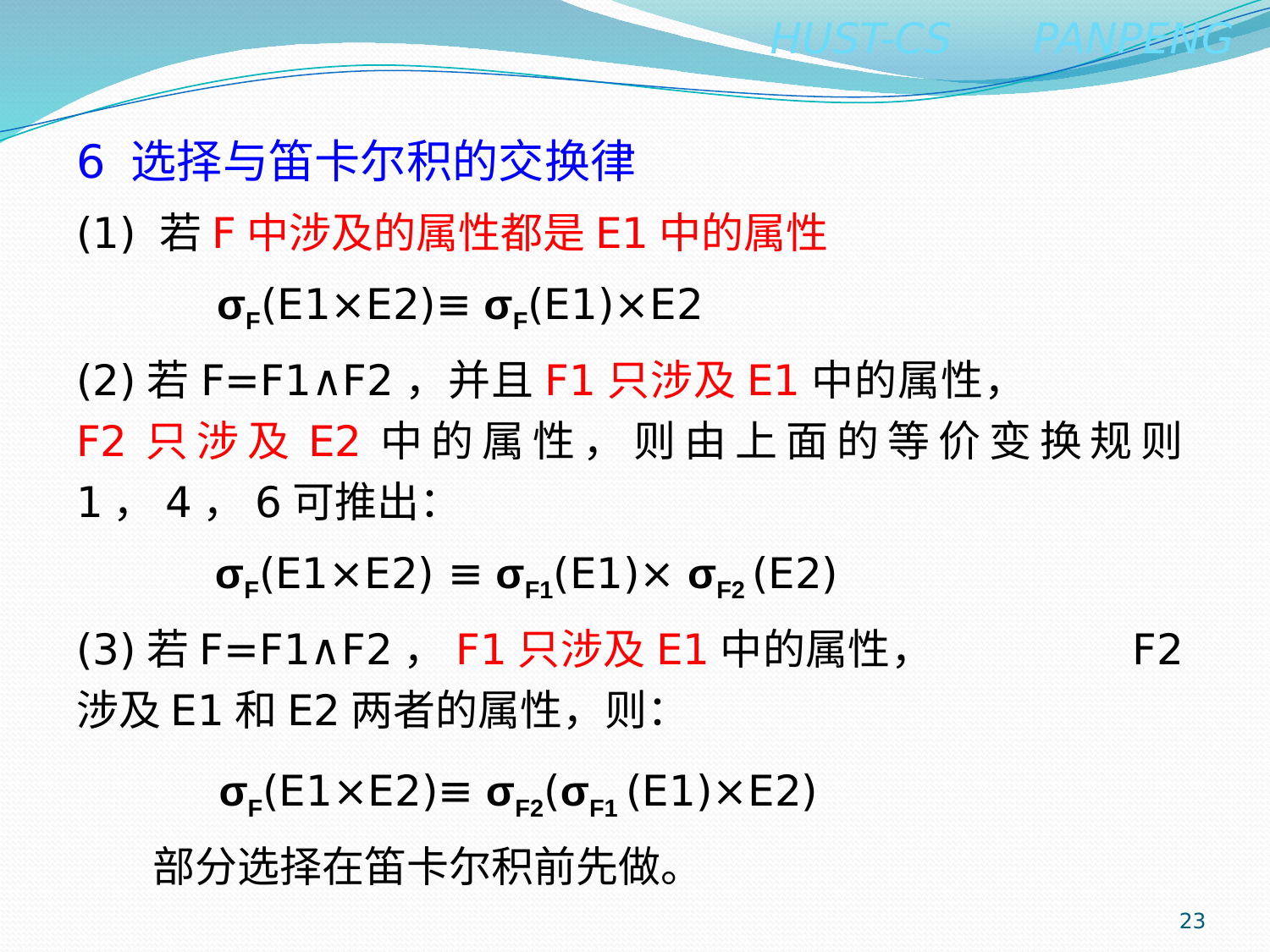

6 选择与笛卡尔积的交换律
(1) 若F中涉及的属性都是E1中的属性
 	 σF(E1×E2)≡ σF(E1)×E2
(2)若F=F1∧F2，并且F1只涉及E1中的属性，                 F2只涉及E2中的属性，则由上面的等价变换规则1，4，6可推出：
       	 σF(E1×E2) ≡ σF1(E1)× σF2 (E2)
(3)若F=F1∧F2，F1只涉及E1中的属性，                   F2涉及E1和E2两者的属性，则：
	 σF(E1×E2)≡ σF2(σF1 (E1)×E2)
       部分选择在笛卡尔积前先做。
23